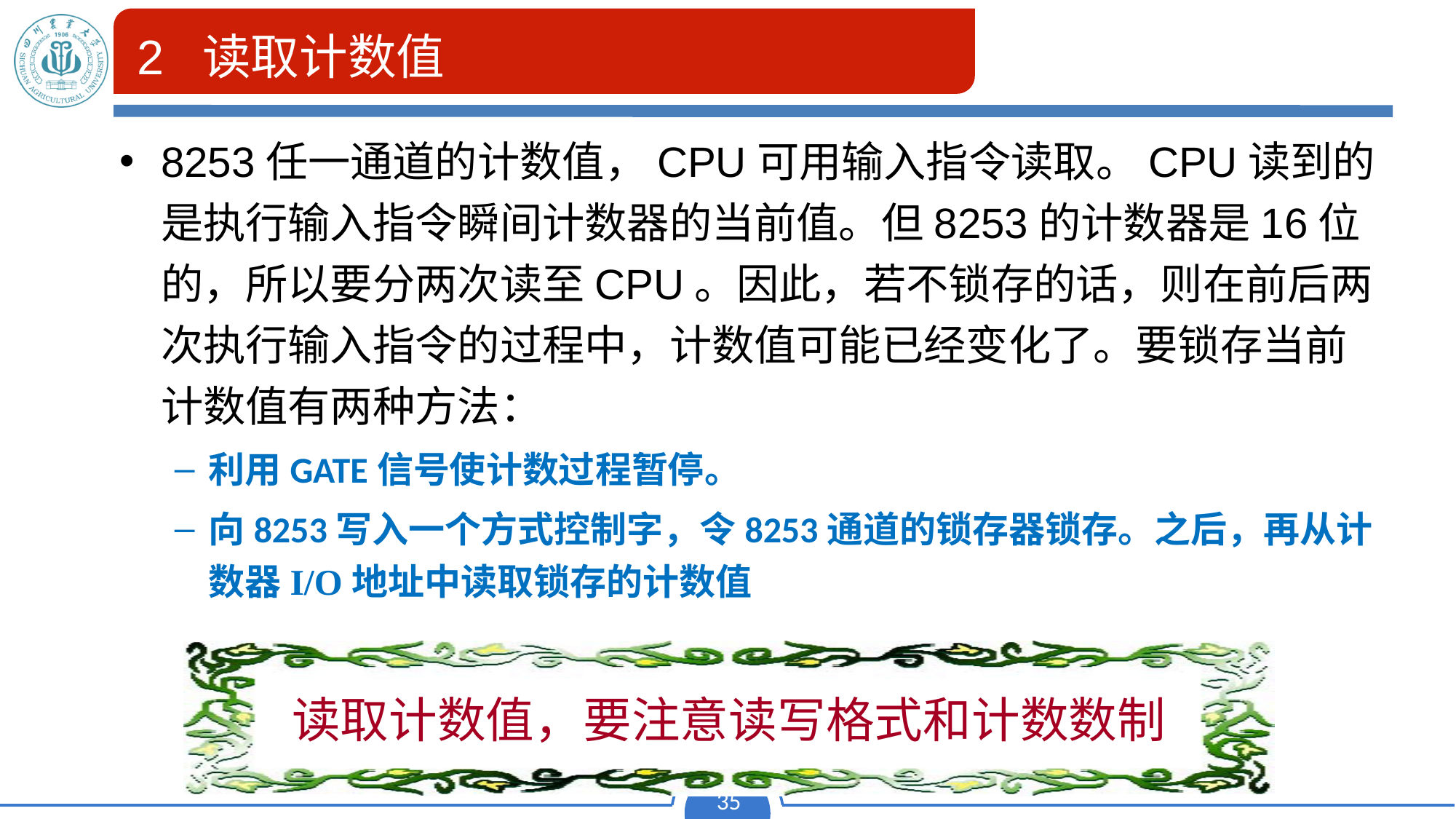

# 2  读取计数值
8253任一通道的计数值，CPU可用输入指令读取。CPU读到的是执行输入指令瞬间计数器的当前值。但8253的计数器是16位的，所以要分两次读至CPU。因此，若不锁存的话，则在前后两次执行输入指令的过程中，计数值可能已经变化了。要锁存当前计数值有两种方法：
利用GATE信号使计数过程暂停。
向8253写入一个方式控制字，令8253通道的锁存器锁存。之后，再从计数器I/O地址中读取锁存的计数值
读取计数值，要注意读写格式和计数数制